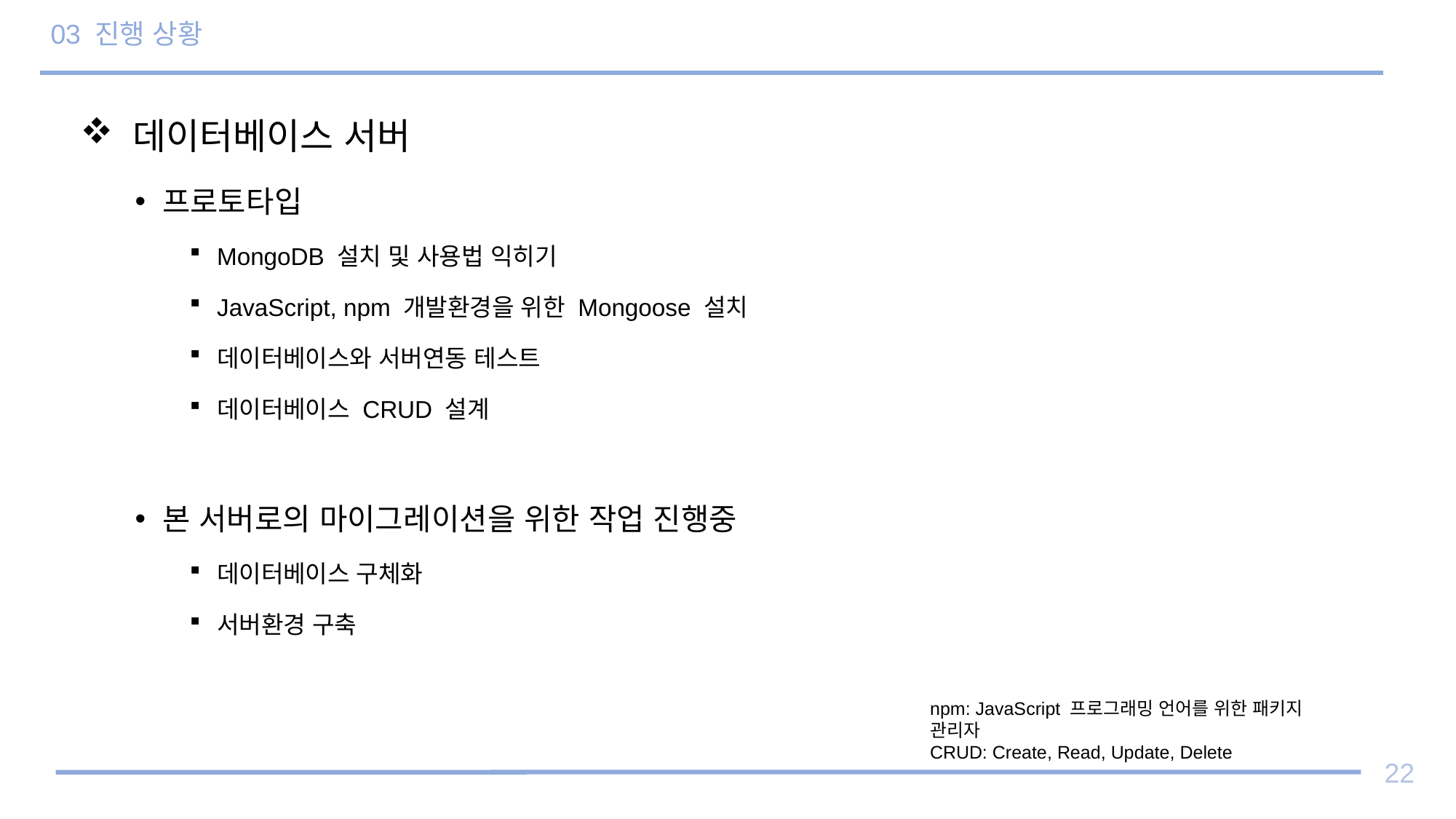

# 03 진행 상황
 데이터베이스 서버
프로토타입
MongoDB 설치 및 사용법 익히기
JavaScript, npm 개발환경을 위한 Mongoose 설치
데이터베이스와 서버연동 테스트
데이터베이스 CRUD 설계

본 서버로의 마이그레이션을 위한 작업 진행중
데이터베이스 구체화
서버환경 구축
npm: JavaScript 프로그래밍 언어를 위한 패키지 관리자
CRUD: Create, Read, Update, Delete
22